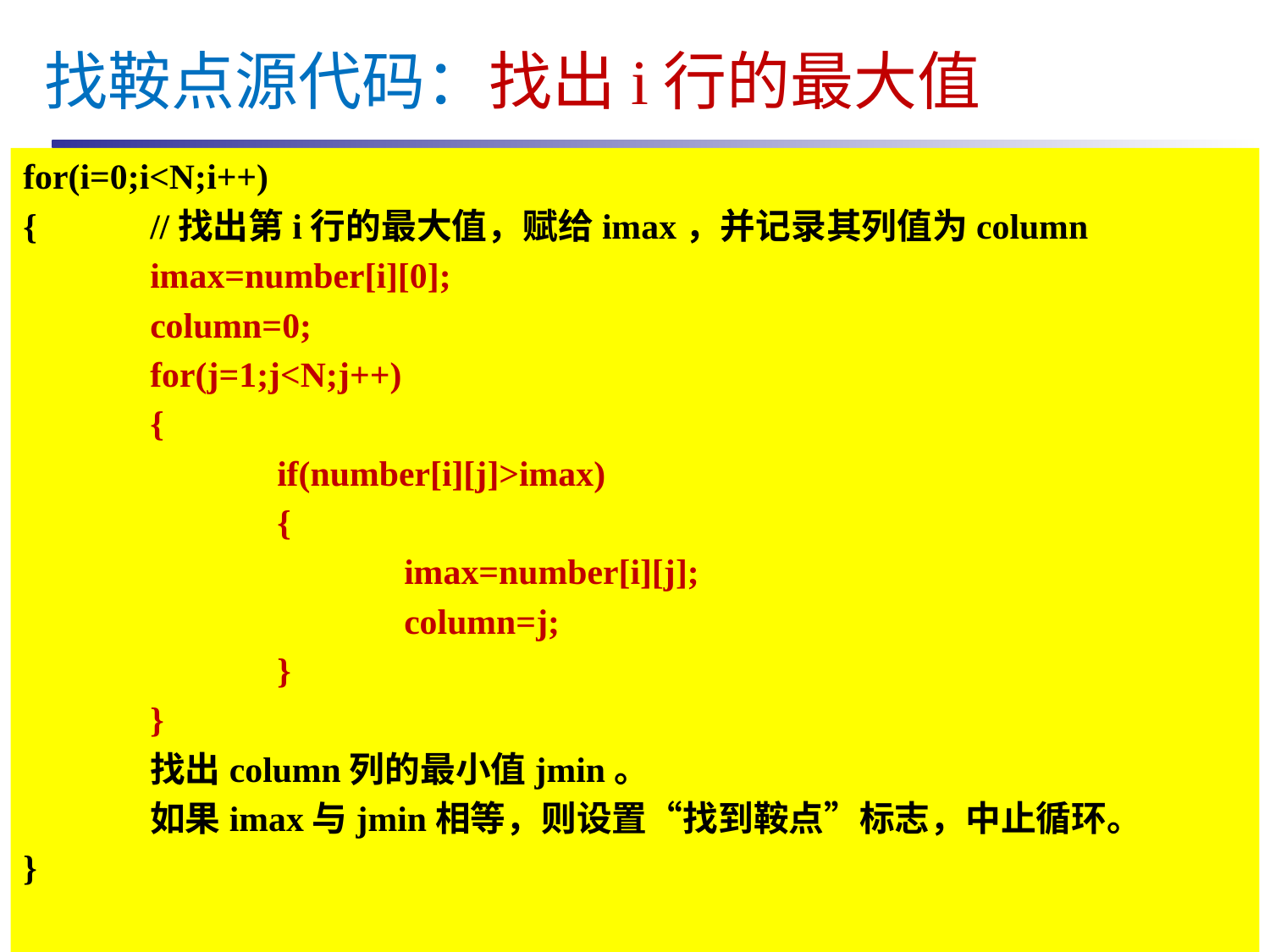

找鞍点源代码：找出i行的最大值
for(i=0;i<N;i++)
{	//找出第i行的最大值，赋给imax，并记录其列值为column
	imax=number[i][0];
	column=0;
	for(j=1;j<N;j++)
	{
		if(number[i][j]>imax)
		{
			imax=number[i][j];
			column=j;
		}
	}
	找出column列的最小值jmin。
	如果imax与jmin相等，则设置“找到鞍点”标志，中止循环。
}
2023/11/7
王化雨 whuayu000@163.com 13306442222
35/21